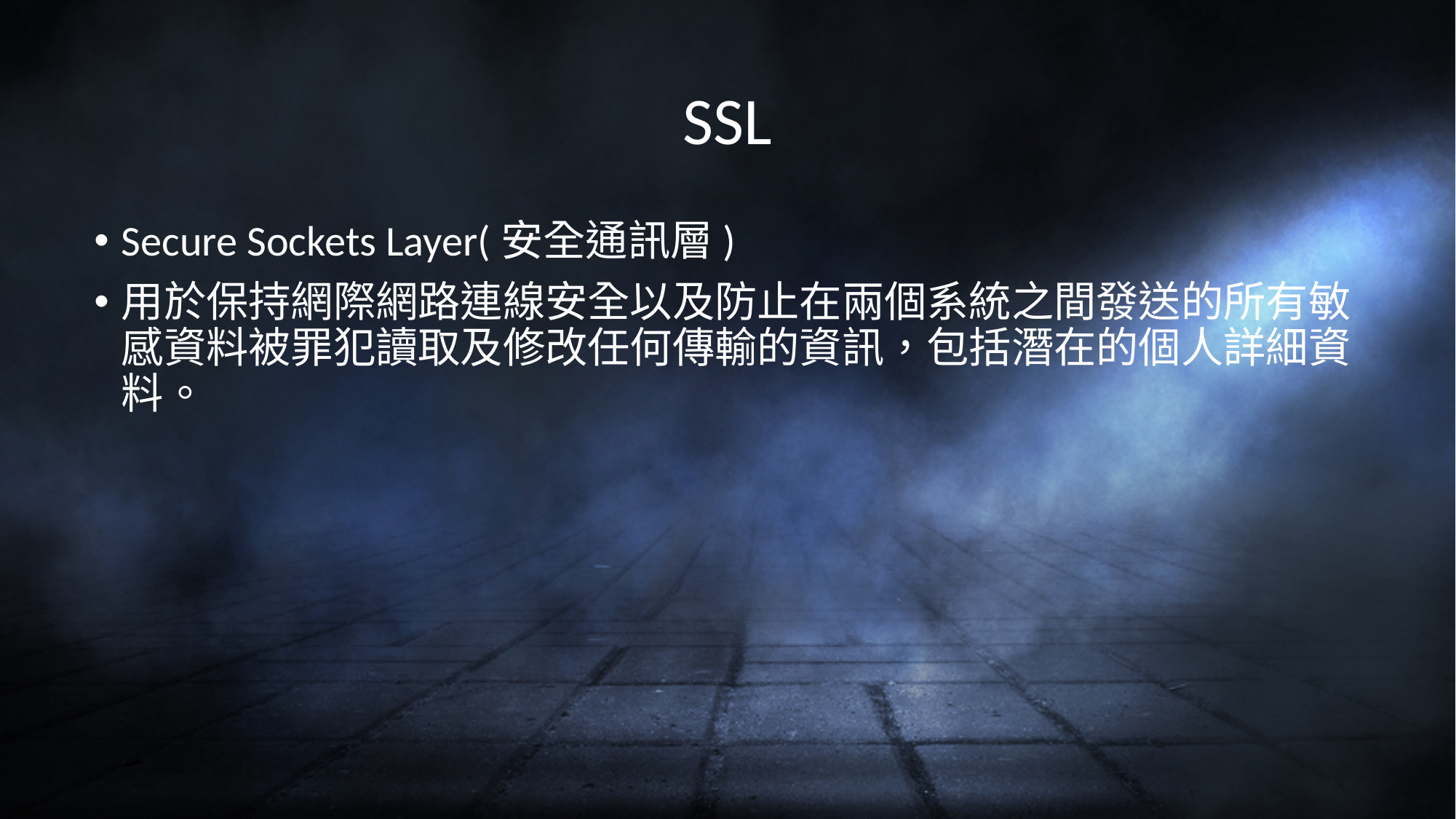

# SSL
Secure Sockets Layer(安全通訊層)
用於保持網際網路連線安全以及防止在兩個系統之間發送的所有敏感資料被罪犯讀取及修改任何傳輸的資訊，包括潛在的個人詳細資料。